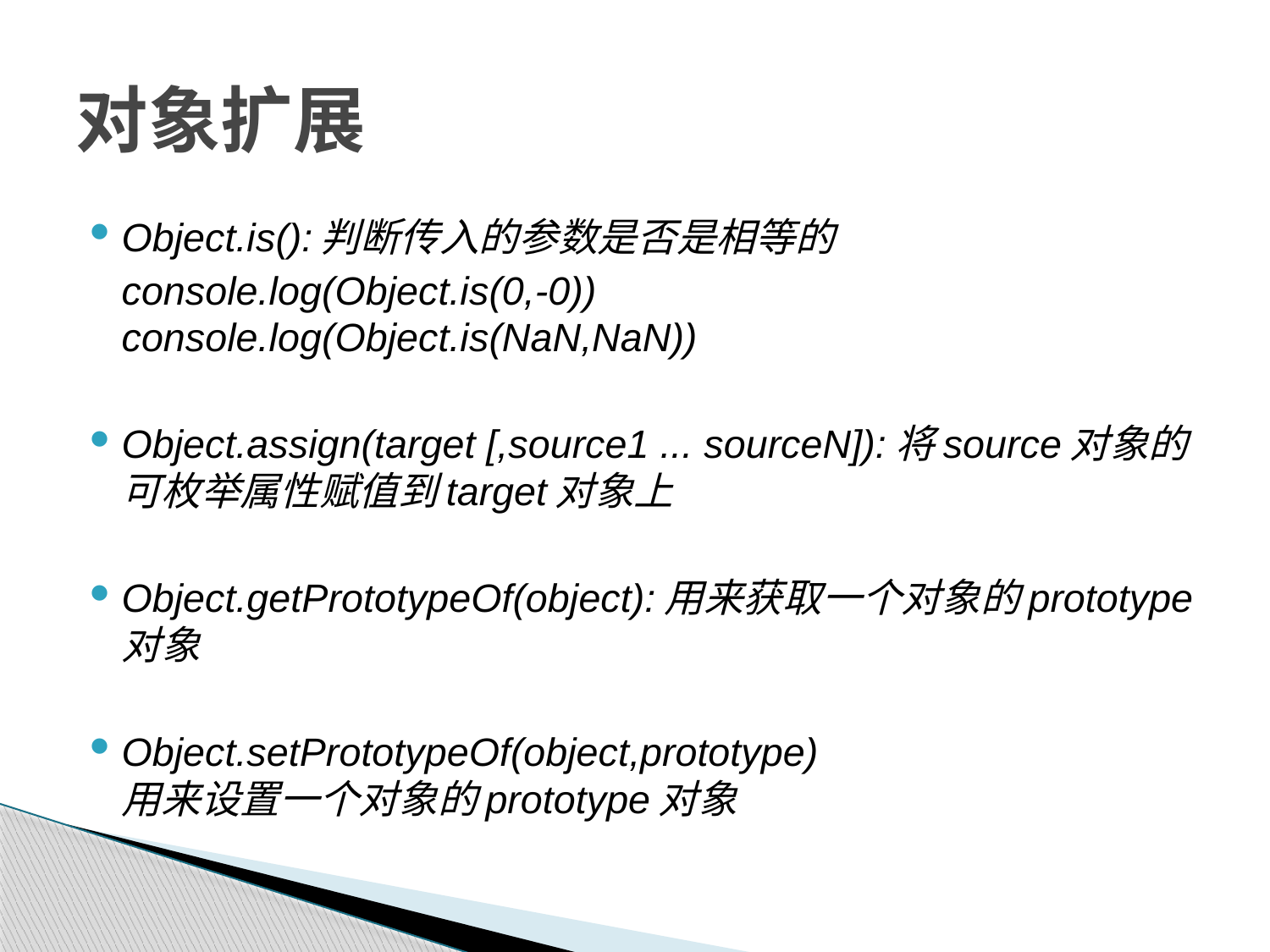

# 对象扩展
Object.is():判断传入的参数是否是相等的
	console.log(Object.is(0,-0))
console.log(Object.is(NaN,NaN))

Object.assign(target [,source1 ... sourceN]):将source对象的可枚举属性赋值到target对象上

Object.getPrototypeOf(object):用来获取一个对象的prototype对象

Object.setPrototypeOf(object,prototype)
用来设置一个对象的prototype对象